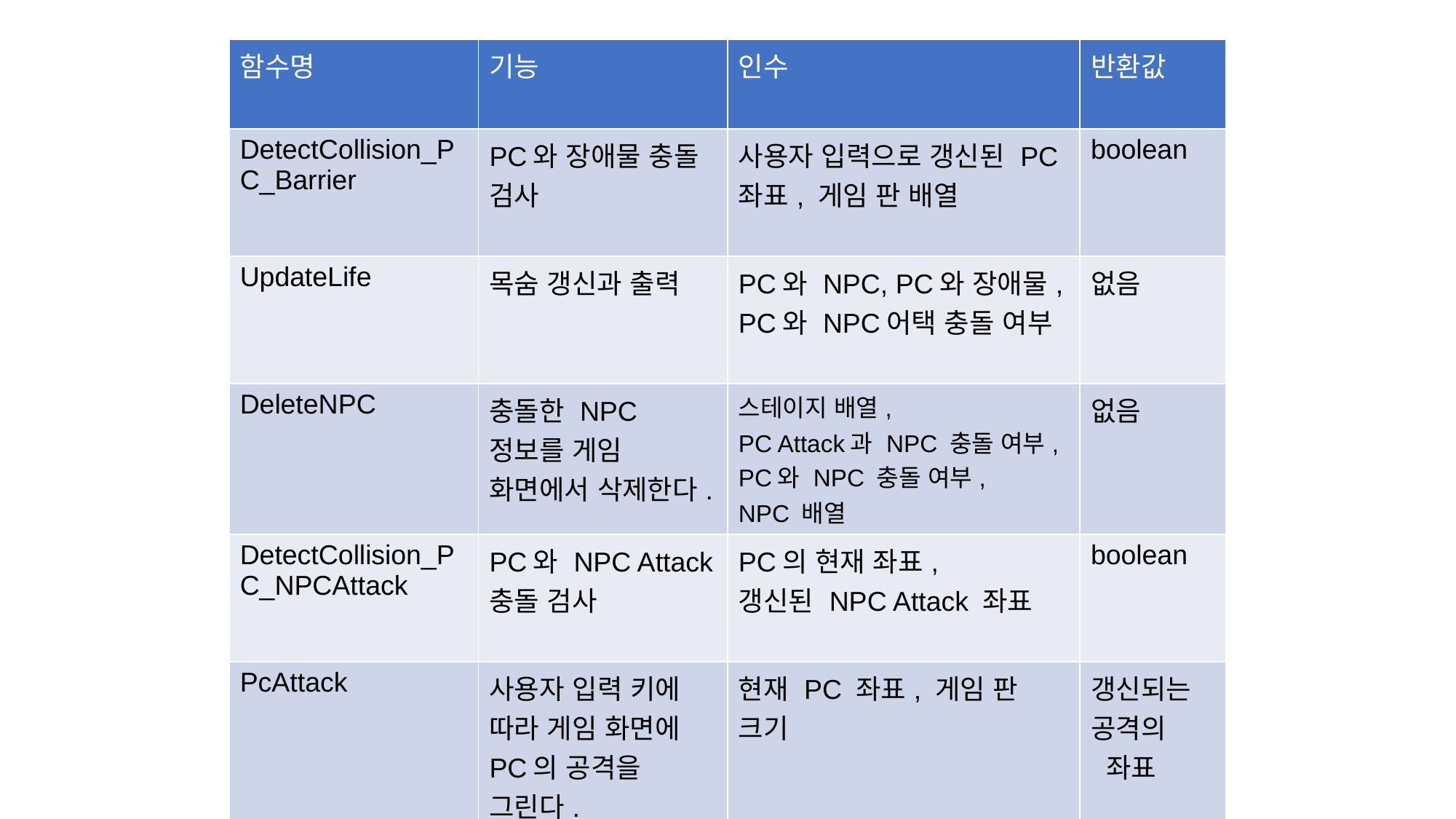

| 함수명 | 기능 | 인수 | 반환값 |
| --- | --- | --- | --- |
| DetectCollision\_PC\_Barrier | PC와 장애물 충돌 검사 | 사용자 입력으로 갱신된 PC 좌표, 게임 판 배열 | boolean |
| UpdateLife | 목숨 갱신과 출력 | PC와 NPC, PC와 장애물, PC와 NPC어택 충돌 여부 | 없음 |
| DeleteNPC | 충돌한 NPC 정보를 게임 화면에서 삭제한다. | 스테이지 배열, PC Attack과 NPC 충돌 여부, PC와 NPC 충돌 여부, NPC 배열 | 없음 |
| DetectCollision\_PC\_NPCAttack | PC와 NPC Attack 충돌 검사 | PC의 현재 좌표, 갱신된 NPC Attack 좌표 | boolean |
| PcAttack | 사용자 입력 키에 따라 게임 화면에 PC의 공격을 그린다. | 현재 PC 좌표, 게임 판 크기 | 갱신되는 공격의 좌표 |